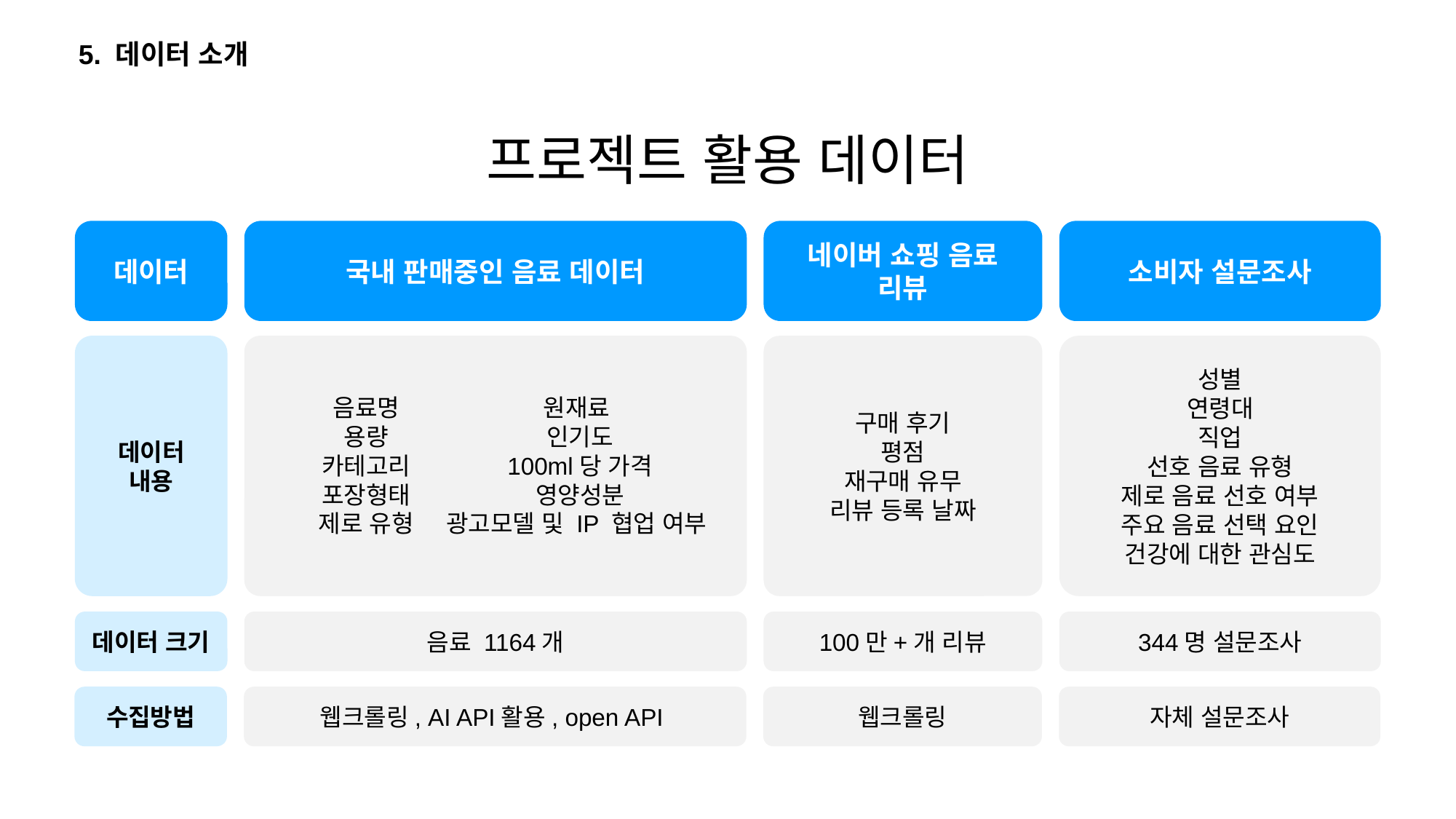

5. 데이터 소개
프로젝트 활용 데이터
데이터
국내 판매중인 음료 데이터
네이버 쇼핑 음료 리뷰
소비자 설문조사
데이터
내용

구매 후기
평점
재구매 유무
리뷰 등록 날짜
성별
연령대
직업
선호 음료 유형
제로 음료 선호 여부
주요 음료 선택 요인
건강에 대한 관심도
음료명
용량
카테고리
포장형태
제로 유형

원재료
인기도
100ml당 가격
영양성분
광고모델 및 IP 협업 여부

데이터 크기
음료 1164개
100만+개 리뷰
344명 설문조사
수집방법
웹크롤링, AI API활용, open API
웹크롤링
자체 설문조사